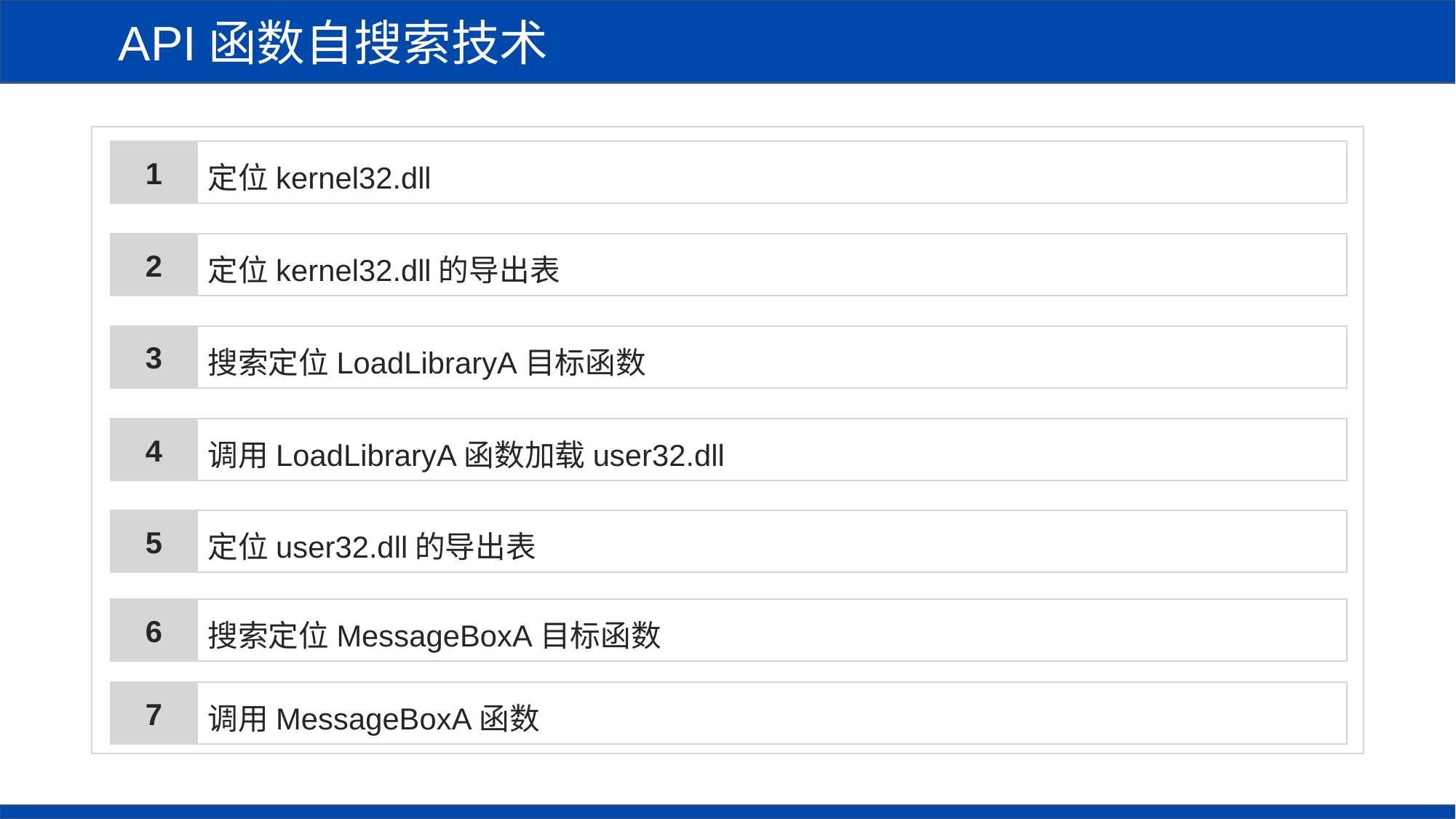

API函数自搜索技术

1
定位kernel32.dll
定位kernel32.dll的导出表
2
搜索定位LoadLibraryA目标函数
3
调用LoadLibraryA函数加载user32.dll
4
定位user32.dll的导出表
5
搜索定位MessageBoxA目标函数
6
调用MessageBoxA函数
7